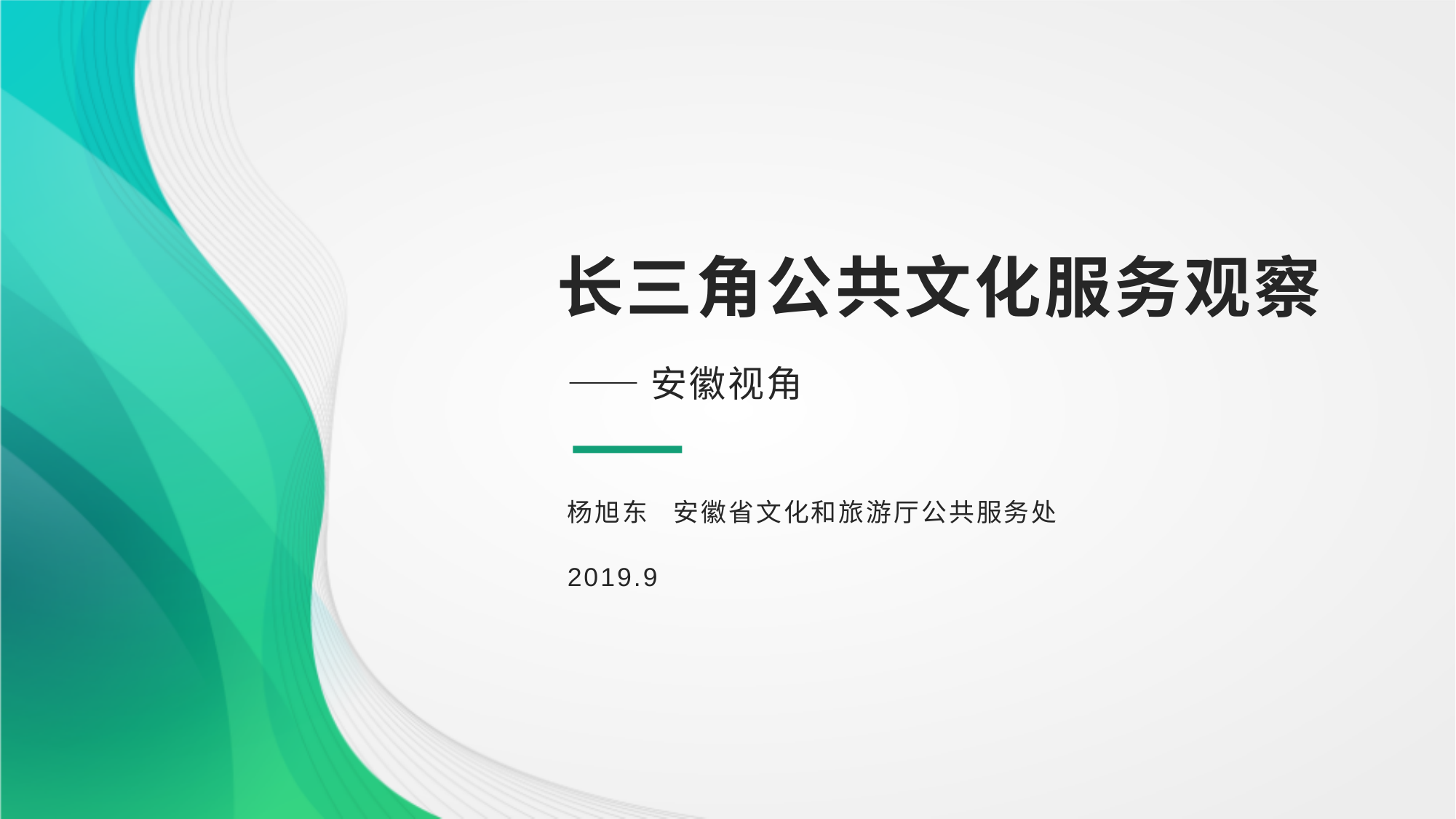

# 长三角公共文化服务观察
——安徽视角
杨旭东   安徽省文化和旅游厅公共服务处
2019.9